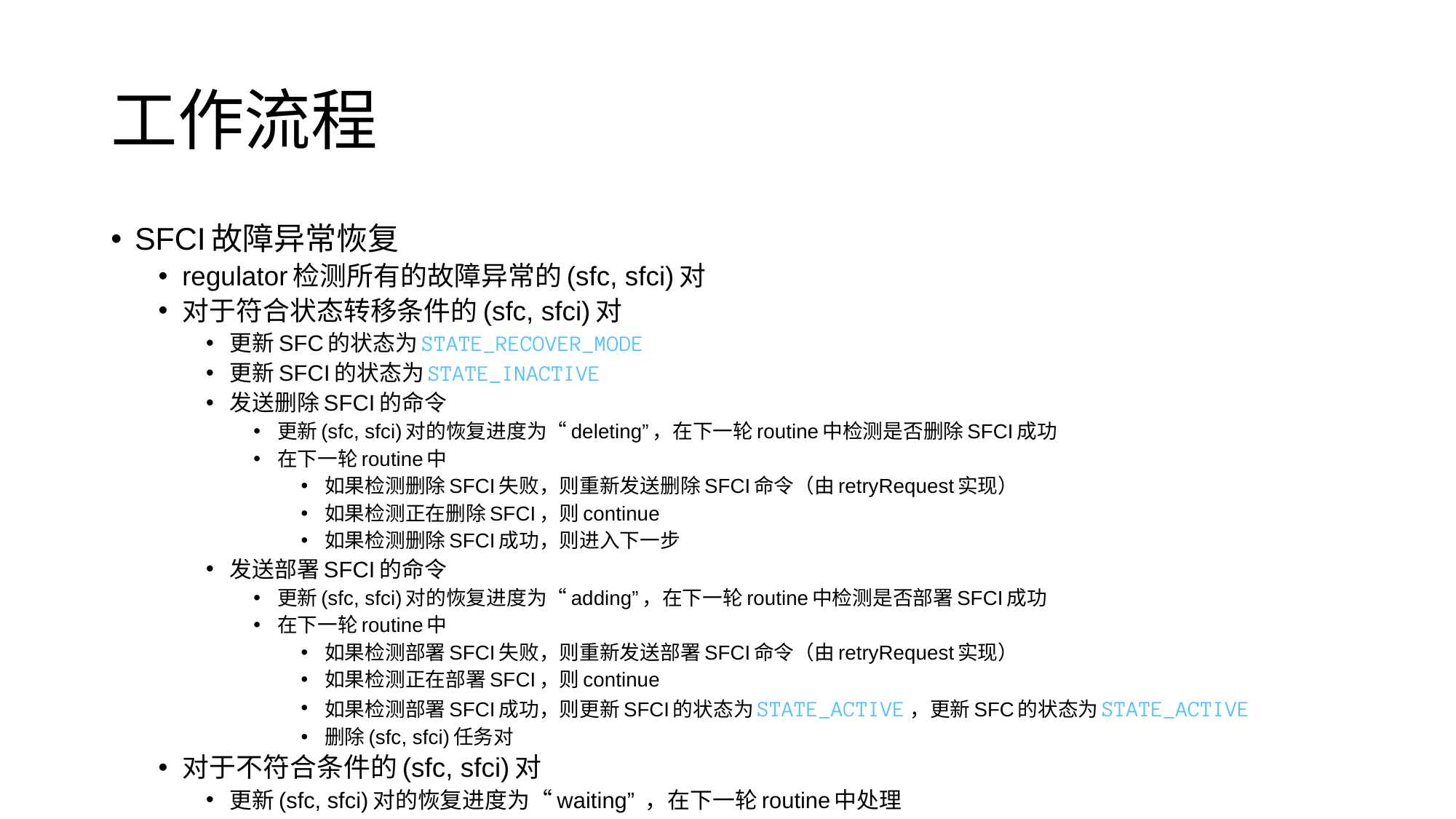

# 工作流程
SFCI故障异常恢复
regulator检测所有的故障异常的(sfc, sfci)对
对于符合状态转移条件的(sfc, sfci)对
更新SFC的状态为STATE_RECOVER_MODE
更新SFCI的状态为STATE_INACTIVE
发送删除SFCI的命令
更新(sfc, sfci)对的恢复进度为“deleting”，在下一轮routine中检测是否删除SFCI成功
在下一轮routine中
如果检测删除SFCI失败，则重新发送删除SFCI命令（由retryRequest实现）
如果检测正在删除SFCI，则continue
如果检测删除SFCI成功，则进入下一步
发送部署SFCI的命令
更新(sfc, sfci)对的恢复进度为“adding”，在下一轮routine中检测是否部署SFCI成功
在下一轮routine中
如果检测部署SFCI失败，则重新发送部署SFCI命令（由retryRequest实现）
如果检测正在部署SFCI，则continue
如果检测部署SFCI成功，则更新SFCI的状态为STATE_ACTIVE，更新SFC的状态为STATE_ACTIVE
删除(sfc, sfci)任务对
对于不符合条件的(sfc, sfci)对
更新(sfc, sfci)对的恢复进度为“waiting” ，在下一轮routine中处理